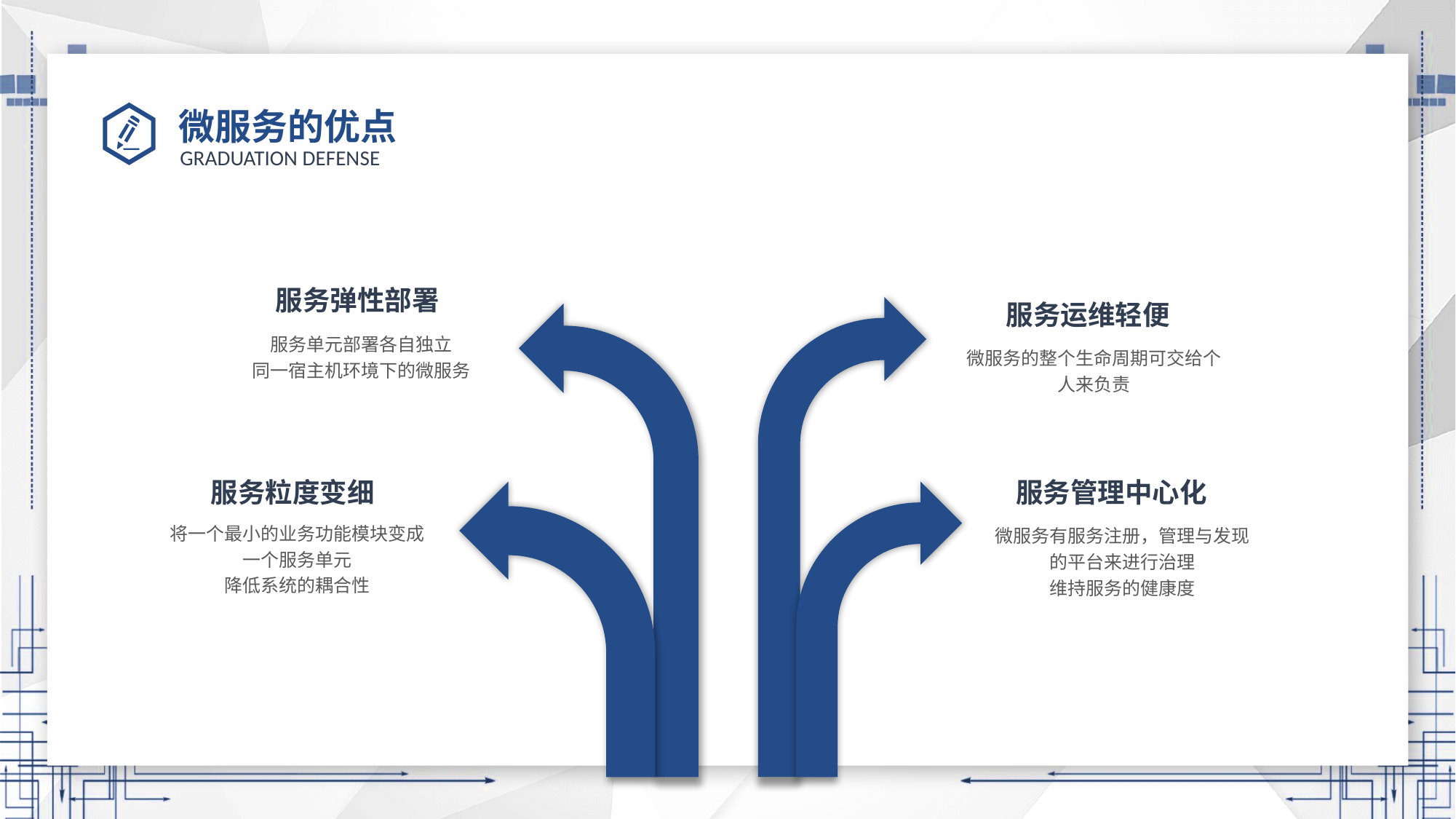

# 微服务的优点
服务弹性部署
服务单元部署各自独立
同一宿主机环境下的微服务
服务运维轻便
微服务的整个生命周期可交给个人来负责

服务粒度变细
将一个最小的业务功能模块变成一个服务单元
降低系统的耦合性
服务管理中心化
微服务有服务注册，管理与发现的平台来进行治理
维持服务的健康度